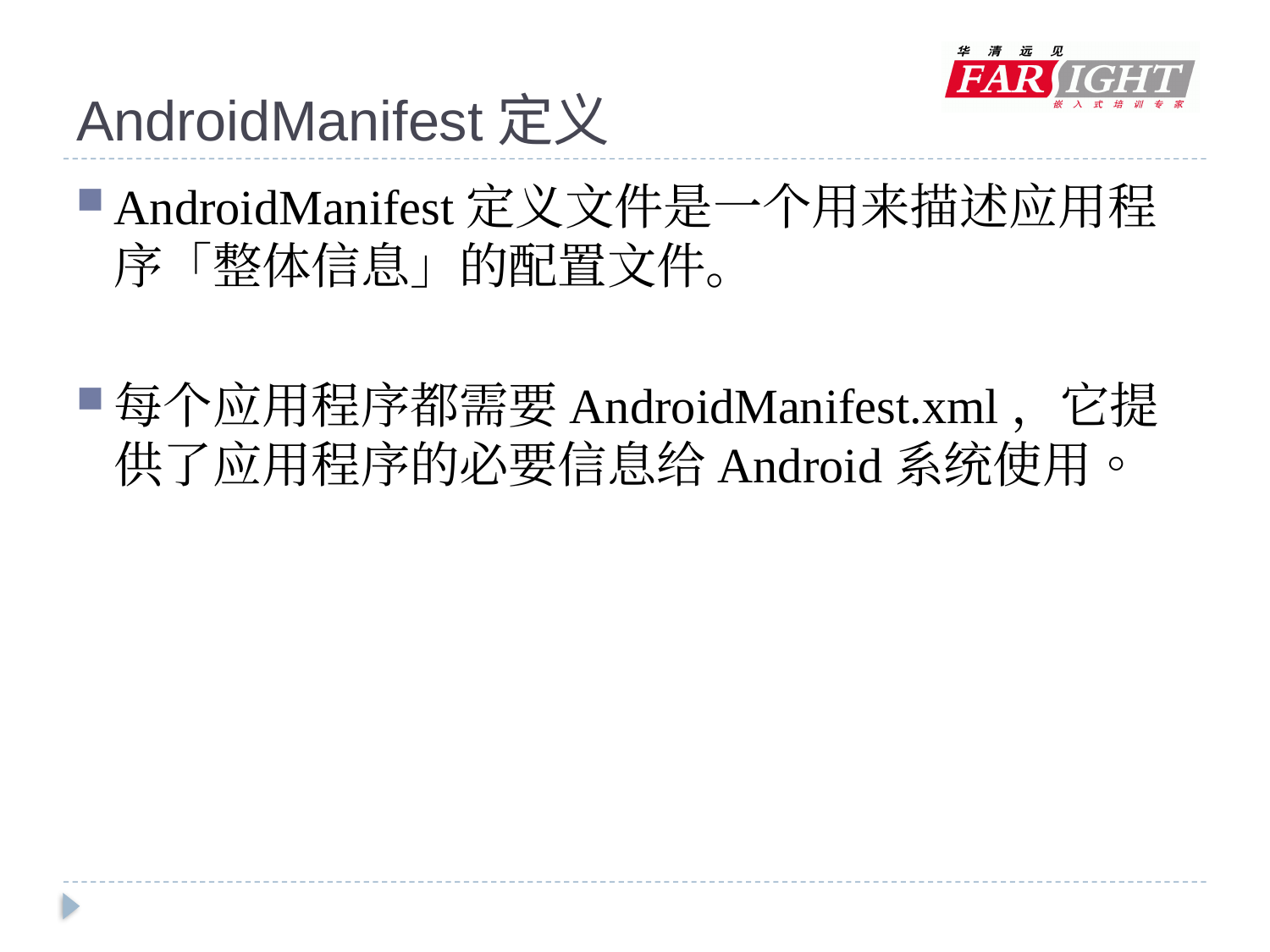

# AndroidManifest定义
AndroidManifest定义文件是一个用来描述应用程序「整体信息」的配置文件。

每个应用程序都需要AndroidManifest.xml，它提供了应用程序的必要信息给Android系统使用。